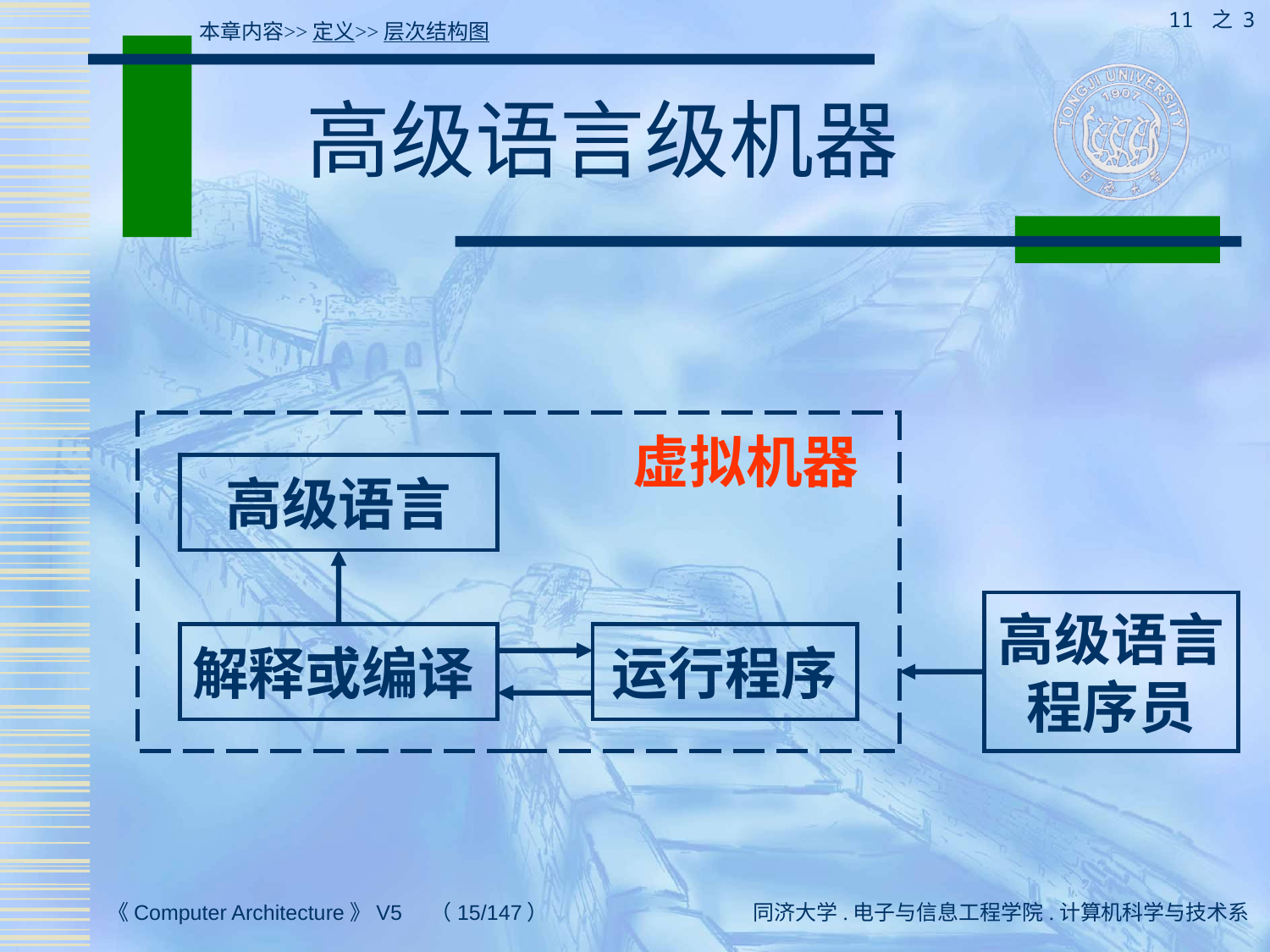

11 之 3
本章内容>>定义>>层次结构图
# 高级语言级机器

虚拟机器
高级语言

高级语言
程序员
解释或编译
运行程序